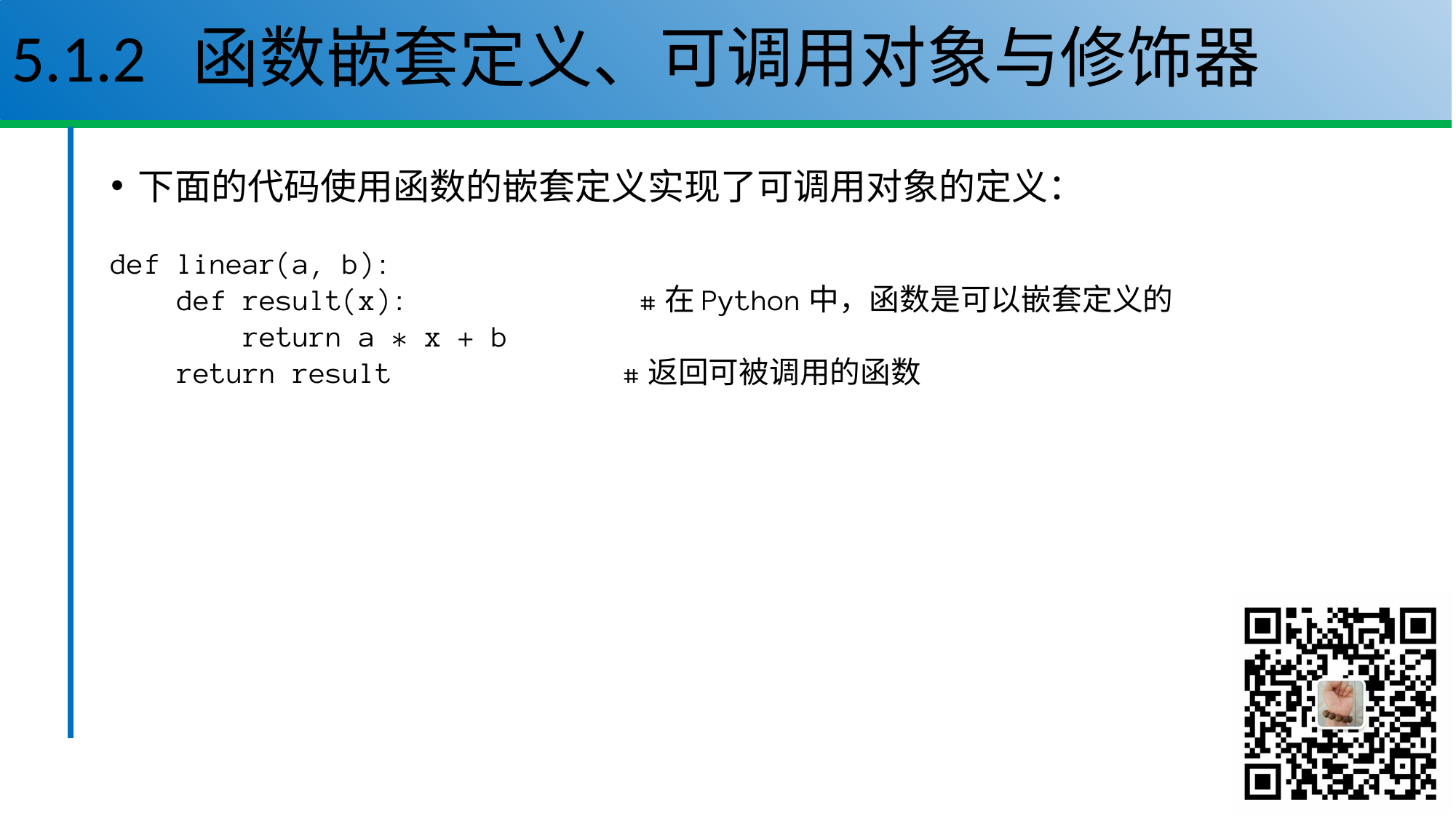

# 5.1.2  函数嵌套定义、可调用对象与修饰器
下面的代码使用函数的嵌套定义实现了可调用对象的定义：

def linear(a, b):
    def result(x):              #在Python中，函数是可以嵌套定义的
        return a * x + b
    return result              #返回可被调用的函数
11